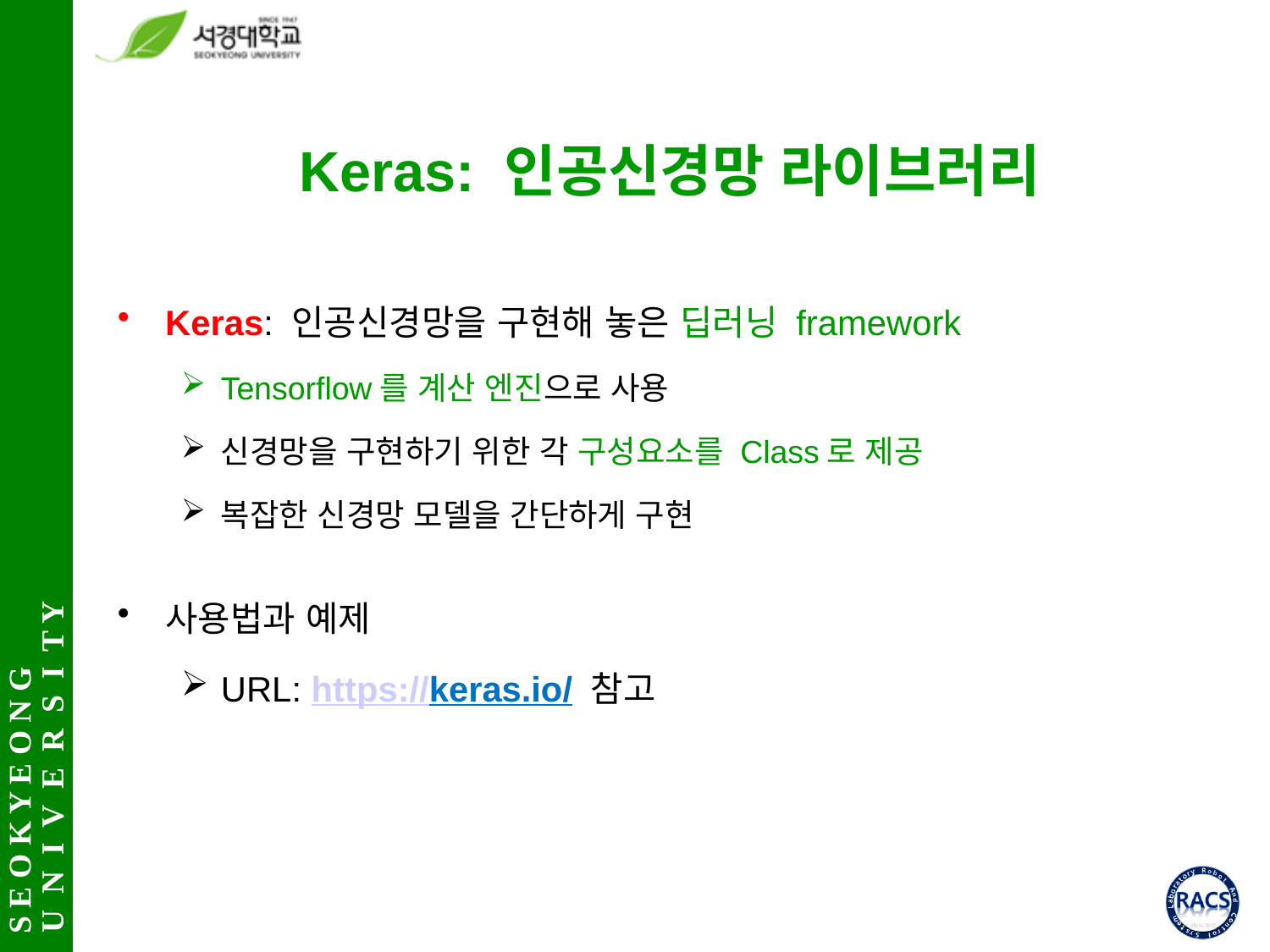

# Keras: 인공신경망 라이브러리
Keras: 인공신경망을 구현해 놓은 딥러닝 framework
Tensorflow를 계산 엔진으로 사용
신경망을 구현하기 위한 각 구성요소를 Class로 제공
복잡한 신경망 모델을 간단하게 구현

사용법과 예제
URL: https://keras.io/ 참고